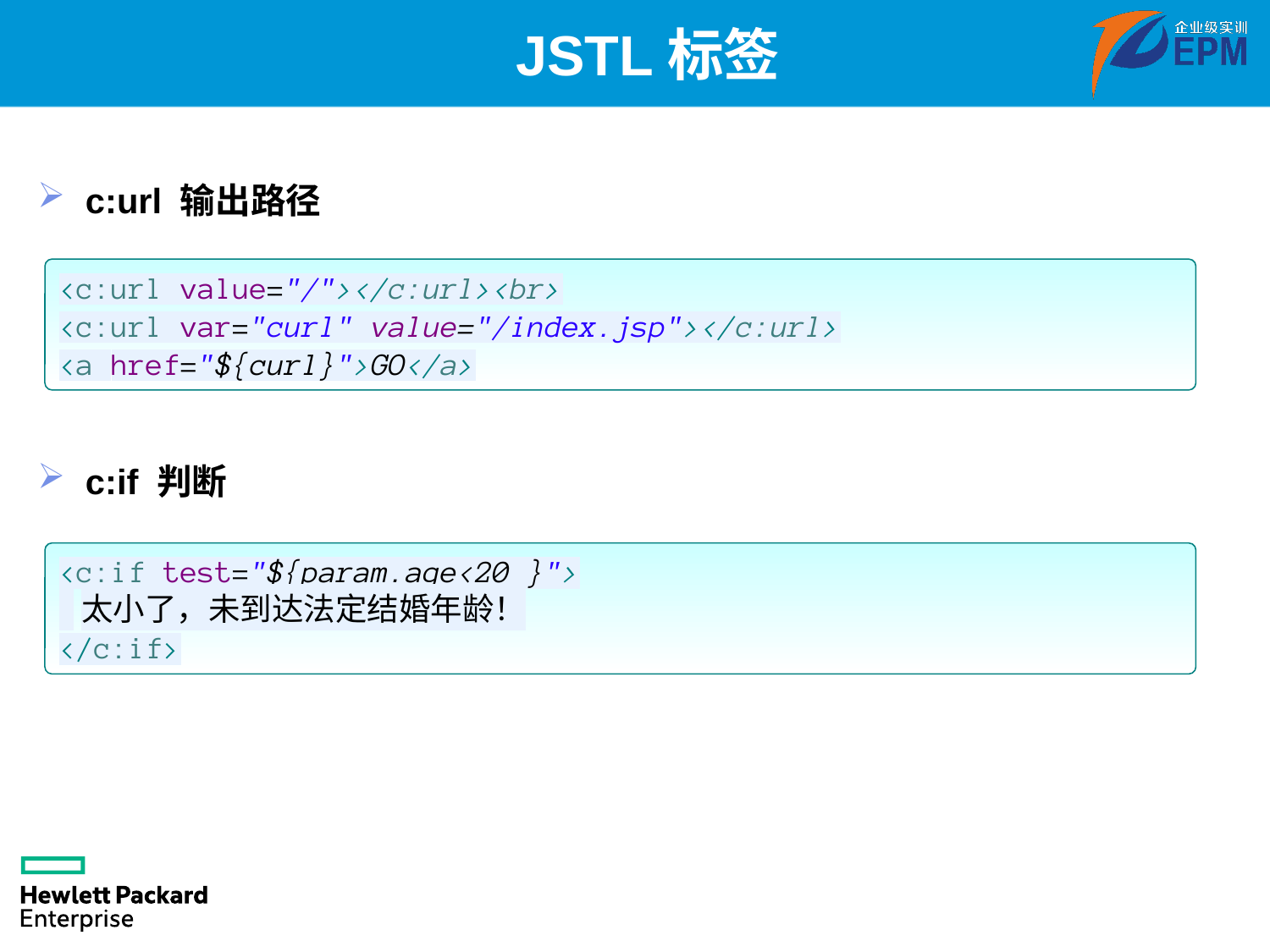

# JSTL标签
c:url 输出路径
<c:url value="/"></c:url><br>
<c:url var="curl" value="/index.jsp"></c:url>
<a href="${curl}">GO</a>
c:if 判断
<c:if test="${param.age<20 }">
  太小了，未到达法定结婚年龄！
</c:if>